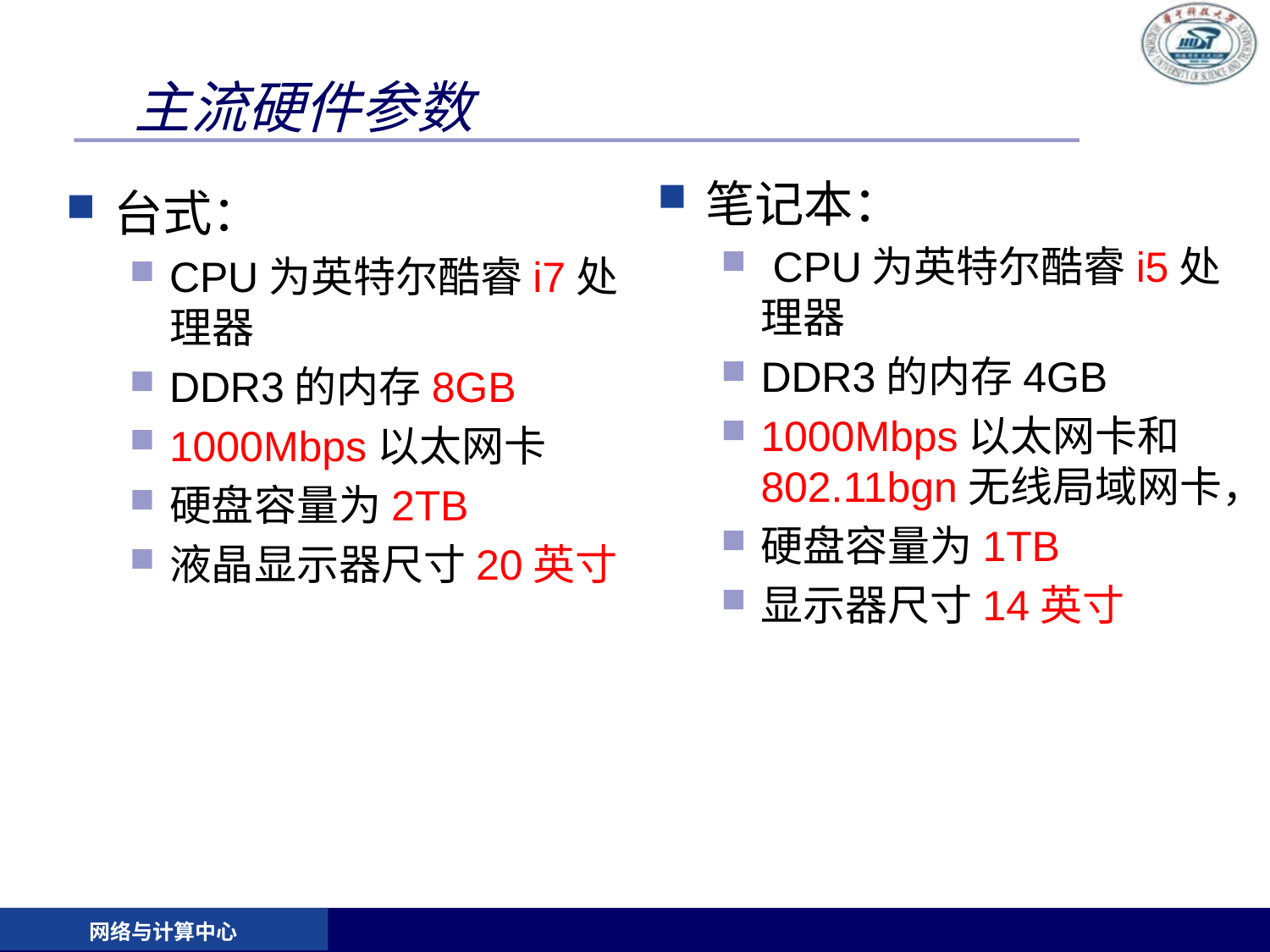

# 主流硬件参数
笔记本：
 CPU为英特尔酷睿i5处理器
DDR3的内存4GB
1000Mbps以太网卡和802.11bgn无线局域网卡，
硬盘容量为1TB
显示器尺寸14英寸

台式：
CPU为英特尔酷睿i7处理器
DDR3的内存8GB
1000Mbps以太网卡
硬盘容量为2TB
液晶显示器尺寸20英寸

网络与计算中心